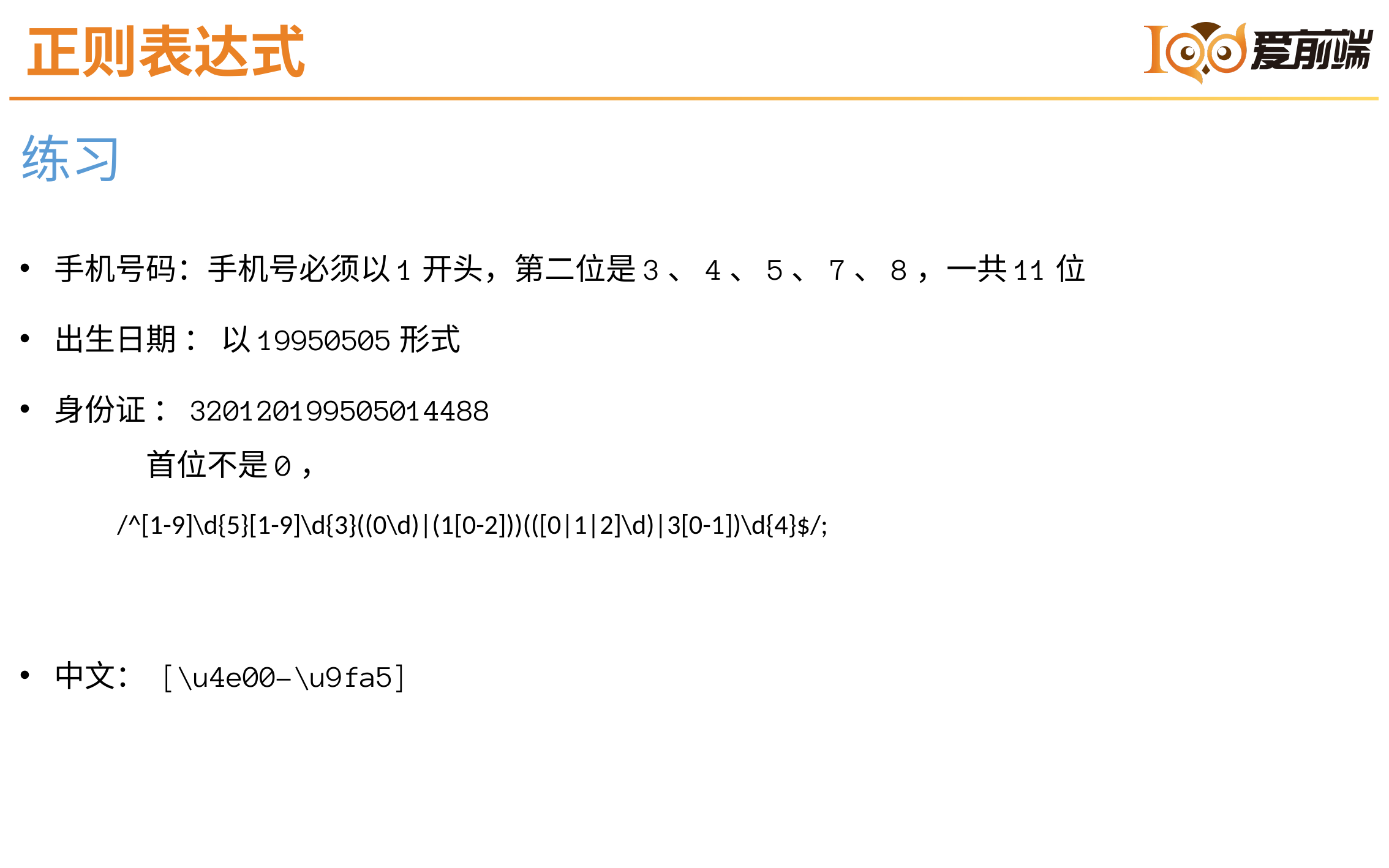

正则表达式

练习
手机号码：手机号必须以1开头，第二位是3、4、5、7、8，一共11位
出生日期 ： 以19950505形式
身份证 ：320120199505014488
	首位不是0，

中文： [\u4e00-\u9fa5]
/^[1-9]\d{5}[1-9]\d{3}((0\d)|(1[0-2]))(([0|1|2]\d)|3[0-1])\d{4}$/;